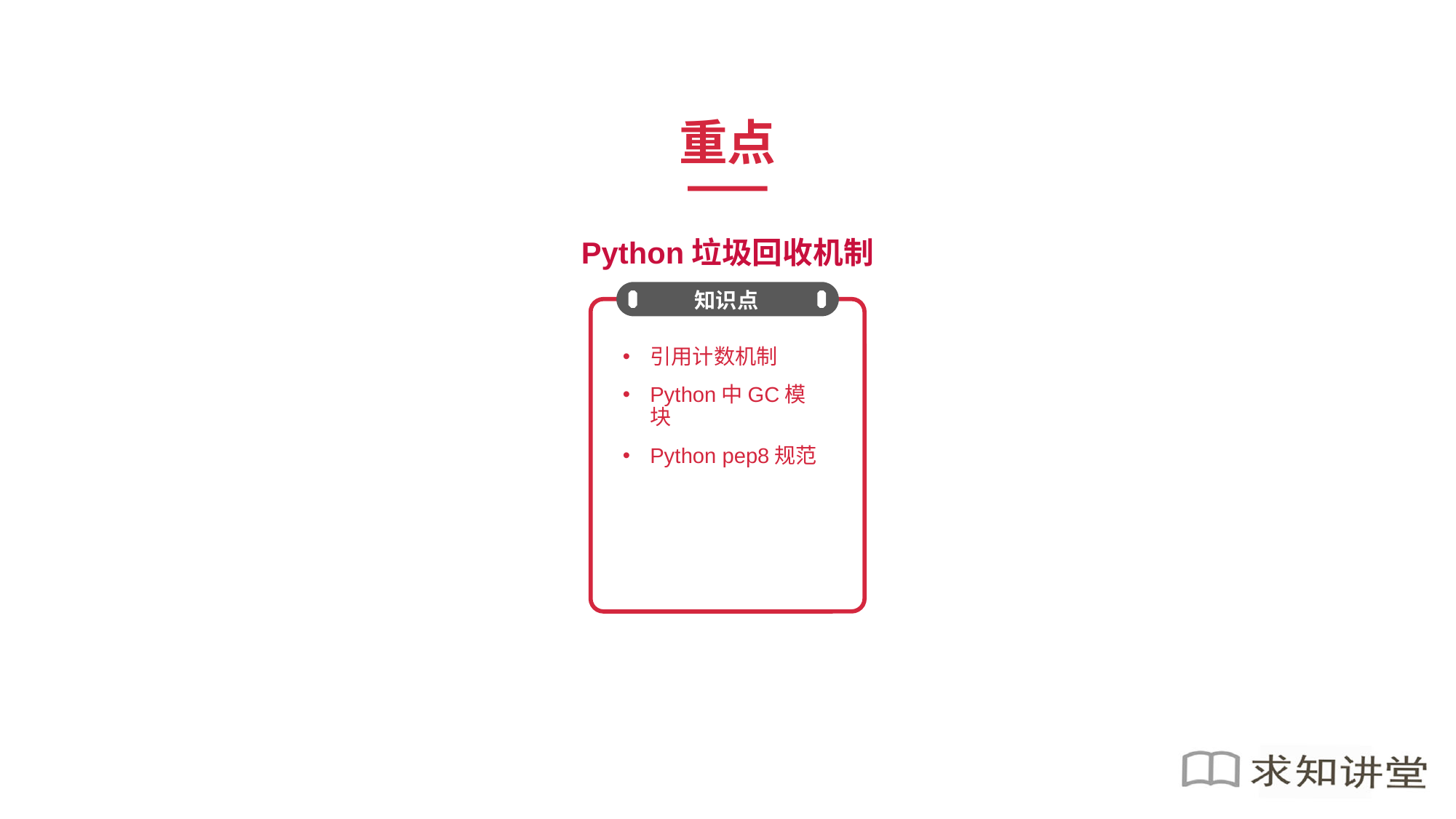

# 重点
Python垃圾回收机制
引用计数机制
Python中GC模块
Python pep8规范